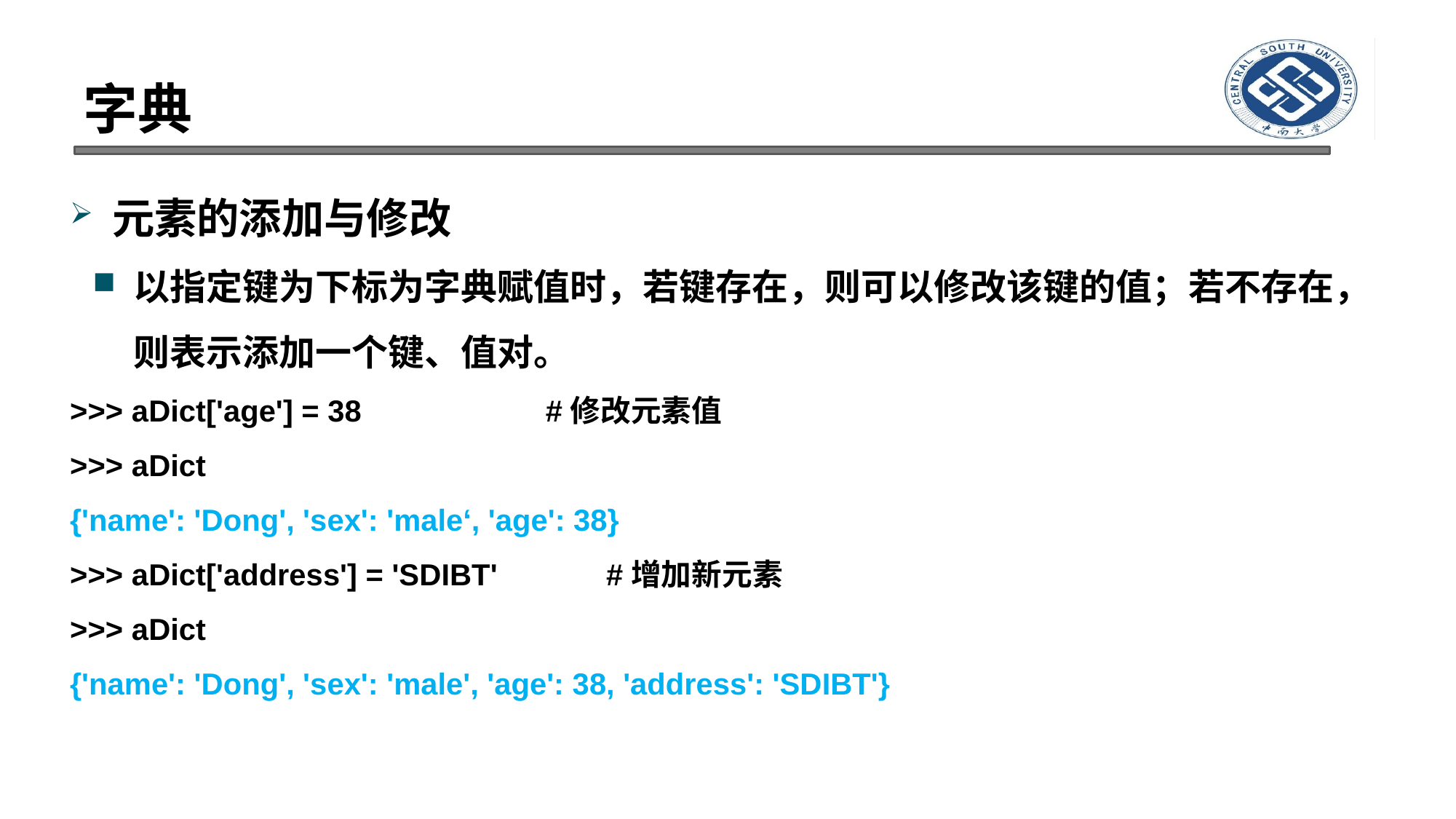

# 字典
元素的添加与修改
以指定键为下标为字典赋值时，若键存在，则可以修改该键的值；若不存在，则表示添加一个键、值对。
>>> aDict['age'] = 38                      #修改元素值
>>> aDict
{'name': 'Dong', 'sex': 'male‘, 'age': 38}
>>> aDict['address'] = 'SDIBT'             #增加新元素
>>> aDict
{'name': 'Dong', 'sex': 'male', 'age': 38, 'address': 'SDIBT'}